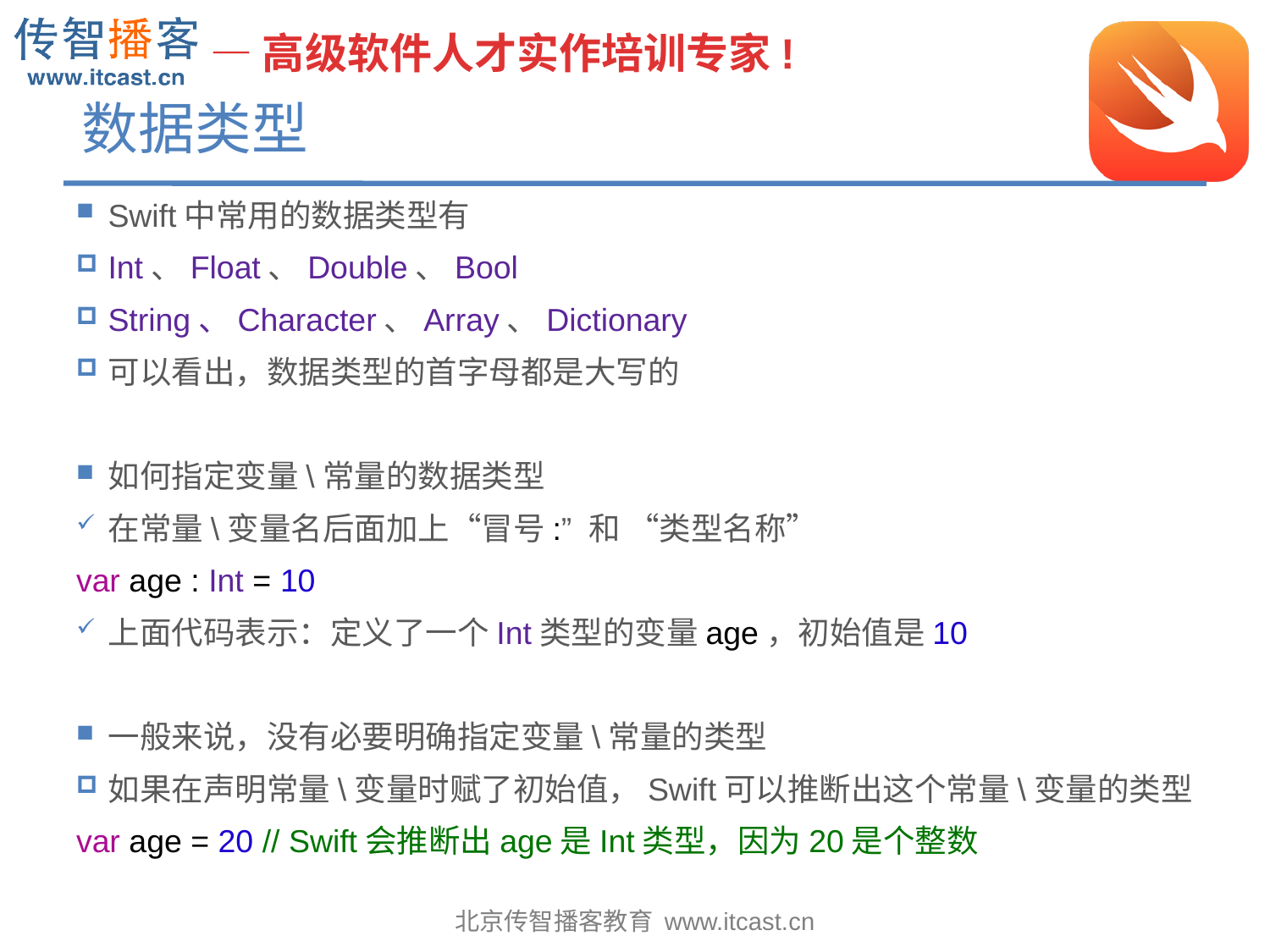

# 数据类型
Swift中常用的数据类型有
Int、Float、Double、Bool
String、Character、Array、Dictionary
可以看出，数据类型的首字母都是大写的

如何指定变量\常量的数据类型
在常量\变量名后面加上“冒号:” 和 “类型名称”
var age : Int = 10
上面代码表示：定义了一个Int类型的变量age，初始值是10

一般来说，没有必要明确指定变量\常量的类型
如果在声明常量\变量时赋了初始值，Swift可以推断出这个常量\变量的类型
var age = 20 // Swift会推断出age是Int类型，因为20是个整数